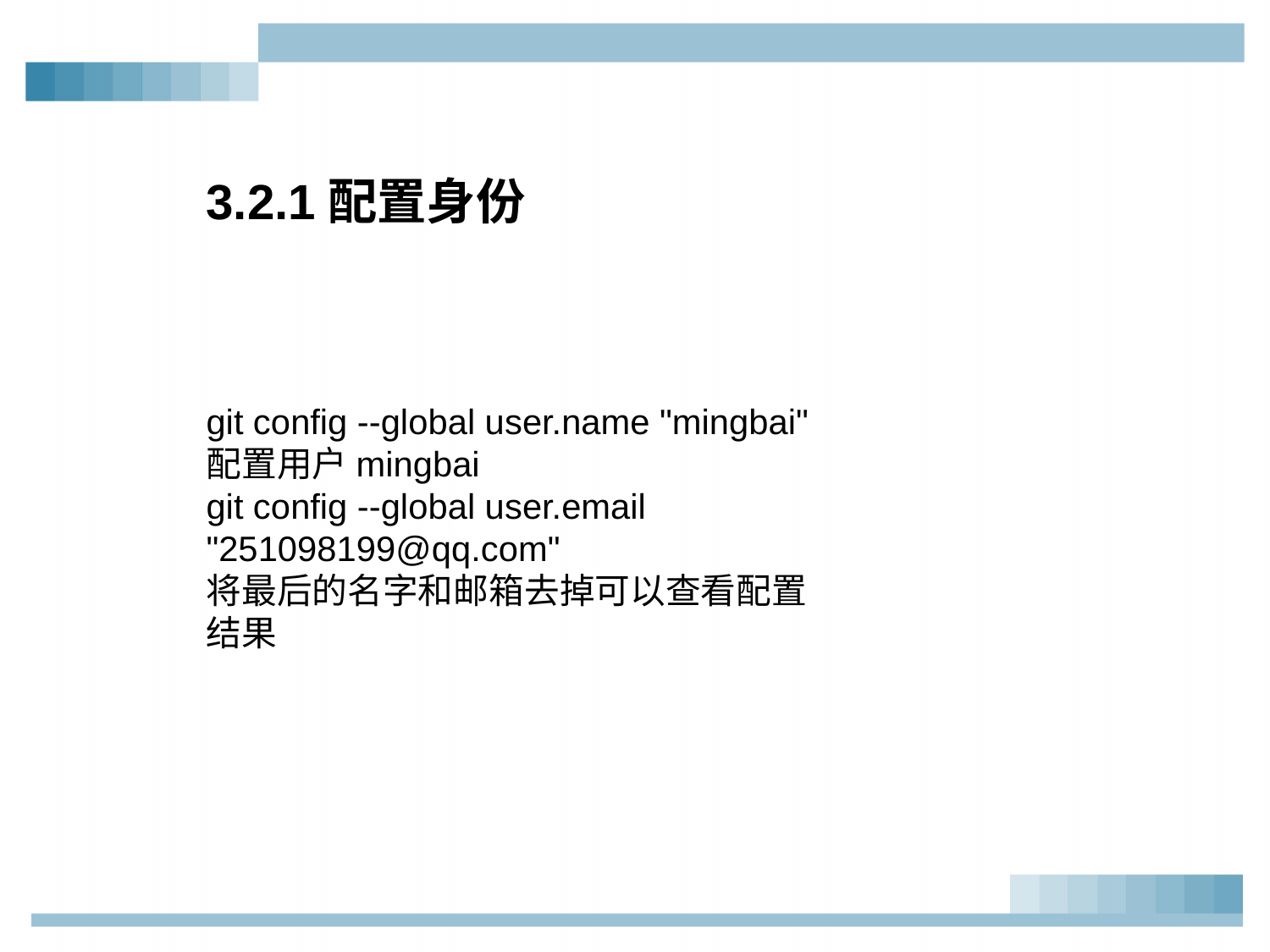

3.2.1配置身份

git config --global user.name "mingbai" 配置用户mingbai
git config --global user.email "251098199@qq.com"
将最后的名字和邮箱去掉可以查看配置结果